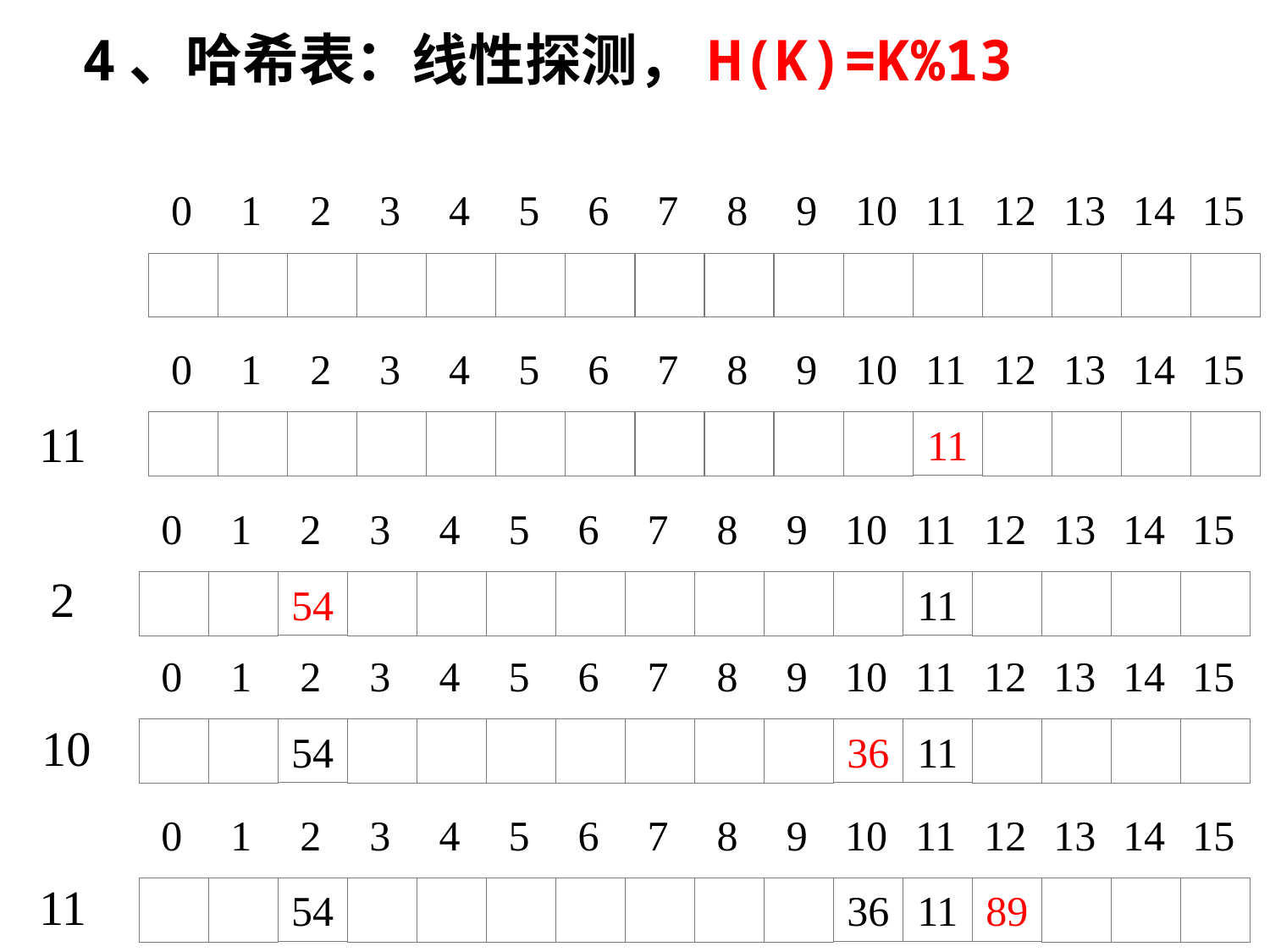

# 4、哈希表：线性探测，H(k)=k%13
0
1
2
3
4
5
6
7
8
9
10
11
12
13
14
15

0
1
2
3
4
5
6
7
8
9
10
11
12
13
14
15

11

11
0
1
2
3
4
5
6
7
8
9
10
11
12
13
14
15

54

11

2
0
1
2
3
4
5
6
7
8
9
10
11
12
13
14
15

54

36
11

10
0
1
2
3
4
5
6
7
8
9
10
11
12
13
14
15

54

36
11
89

11